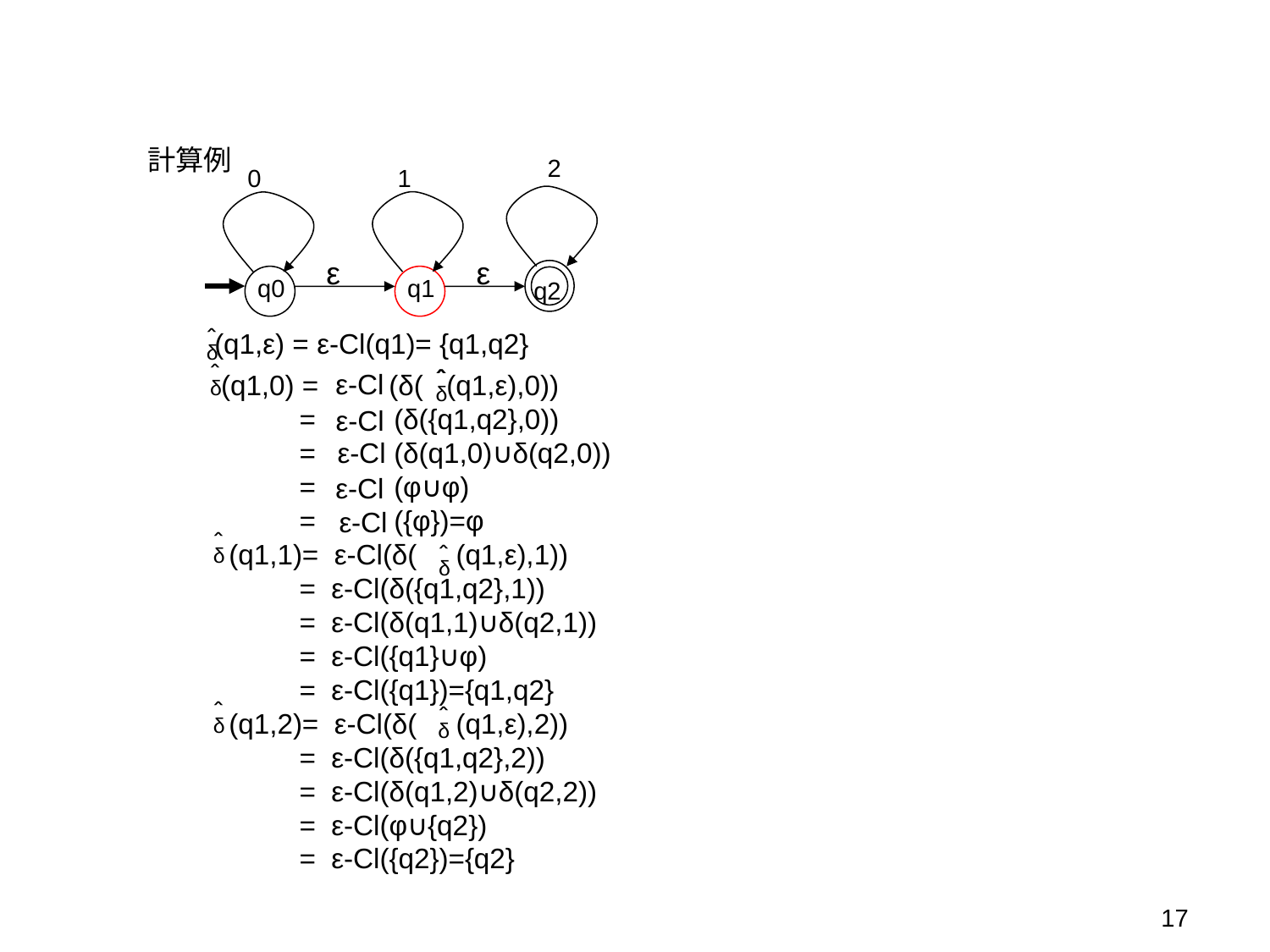

計算例
2
0
1

ε
ε

q2

q0

q1

(q1,ε) = ε-Cl(q1)= {q1,q2}
＾
δ

(q1,0) =         (δ(   (q1,ε),0))
          =          (δ({q1,q2},0))
          =          (δ(q1,0)∪δ(q2,0))
          =          (φ∪φ)
          =          ({φ})=φ
 (q1,1)=  ε-Cl(δ(     (q1,ε),1))
          =  ε-Cl(δ({q1,q2},1))
          =  ε-Cl(δ(q1,1)∪δ(q2,1))
          =  ε-Cl({q1}∪φ)
          =  ε-Cl({q1})={q1,q2}
 (q1,2)=  ε-Cl(δ(     (q1,ε),2))
          =  ε-Cl(δ({q1,q2},2))
          =  ε-Cl(δ(q1,2)∪δ(q2,2))
          =  ε-Cl(φ∪{q2})
          =  ε-Cl({q2})={q2}
＾
δ
ε-Cl
＾
δ
ε-Cl
ε-Cl
ε-Cl

ε-Cl
＾
δ
＾
δ
＾
δ
＾
δ
17